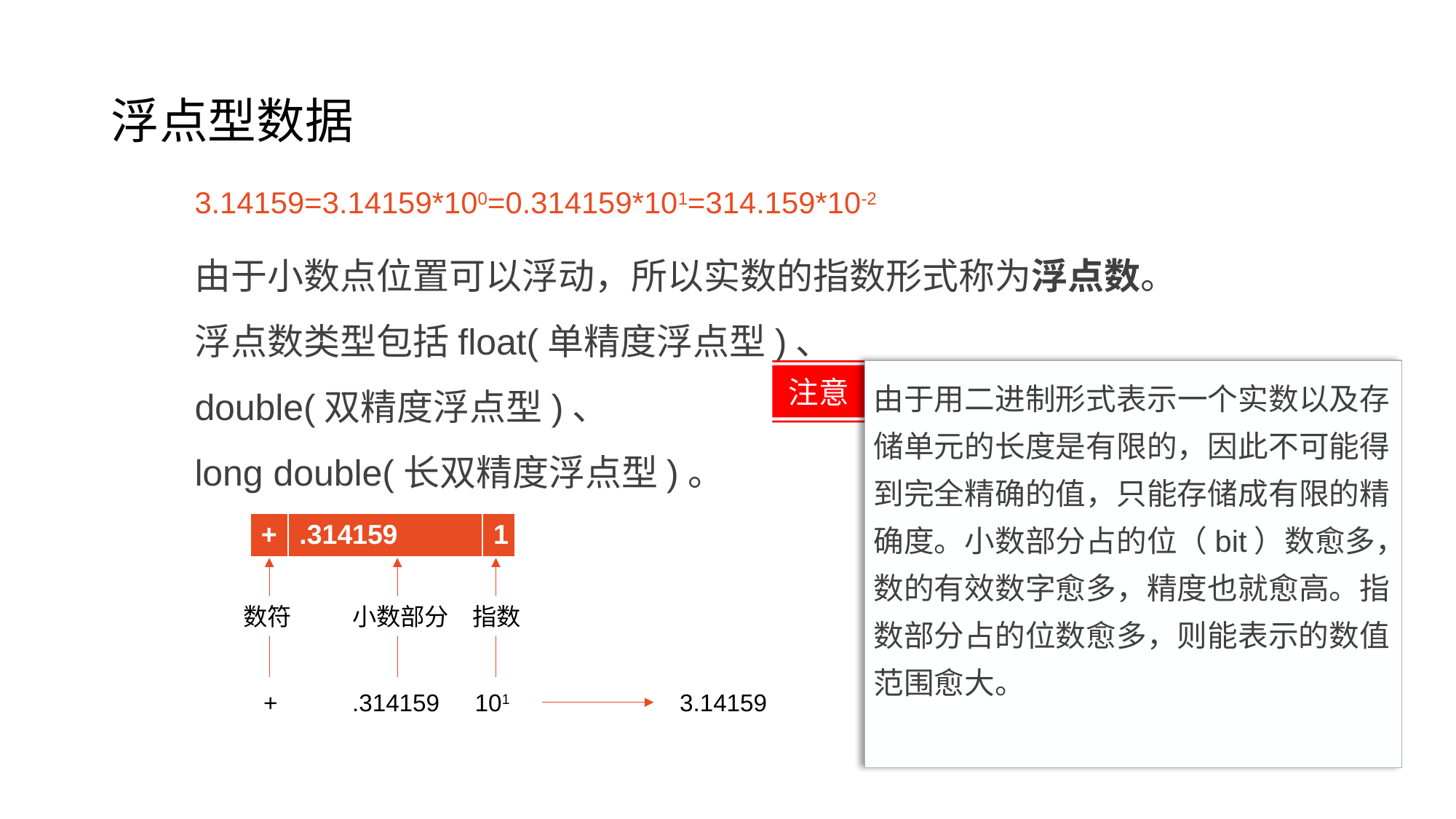

# 浮点型数据
3.14159=3.14159*100=0.314159*101=314.159*10-2
由于小数点位置可以浮动，所以实数的指数形式称为浮点数。
浮点数类型包括float(单精度浮点型)、
double(双精度浮点型)、
long double(长双精度浮点型)。

注意
由于用二进制形式表示一个实数以及存储单元的长度是有限的，因此不可能得到完全精确的值，只能存储成有限的精确度。小数部分占的位（bit）数愈多，数的有效数字愈多，精度也就愈高。指数部分占的位数愈多，则能表示的数值范围愈大。
| + | .314159 | 1 |
| --- | --- | --- |
数符	小数部分	  指数
   +	.314159	  101		3.14159